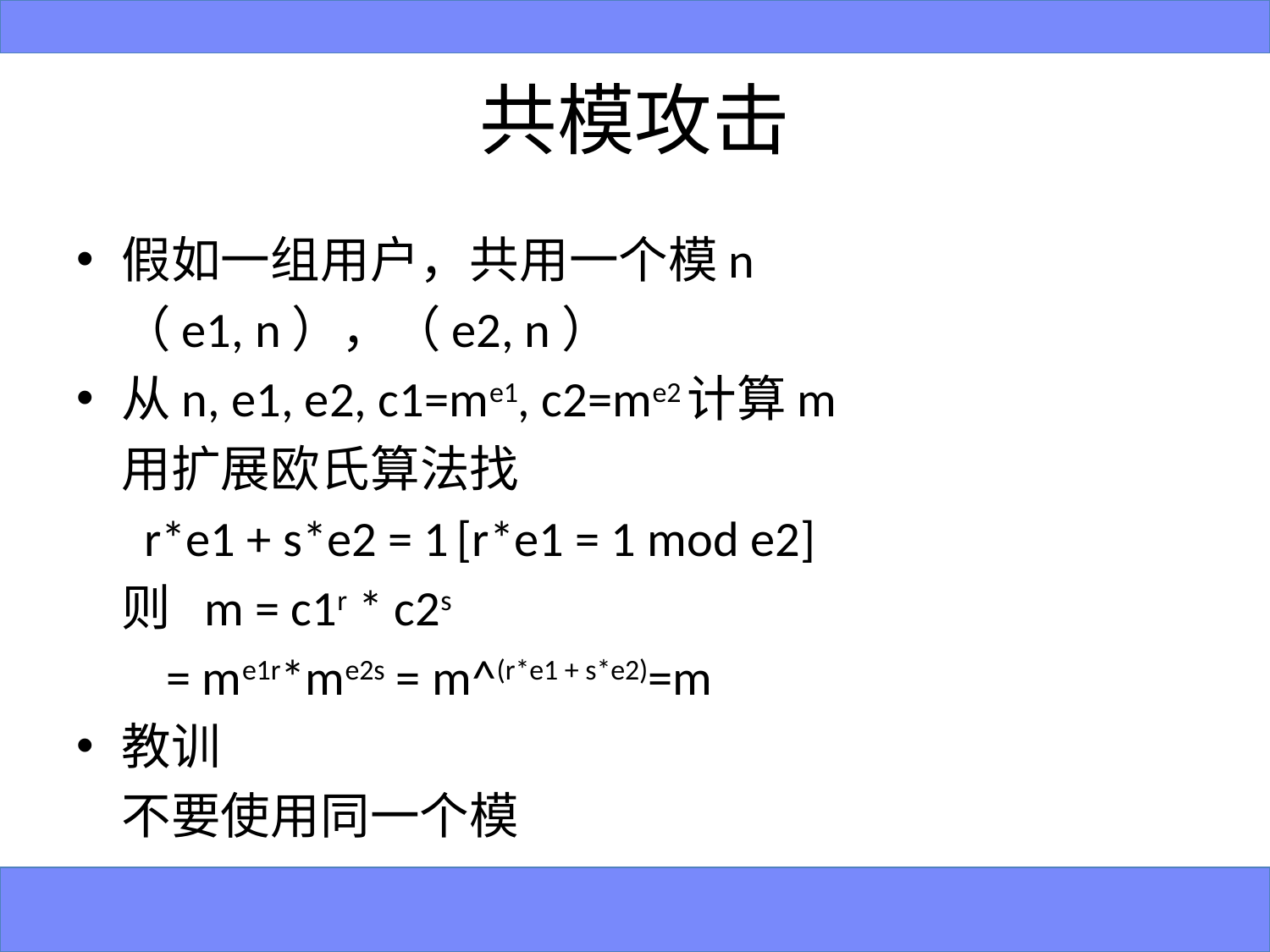

# 共模攻击
假如一组用户，共用一个模n
		（e1, n），（e2, n）
从n, e1, e2, c1=me1, c2=me2计算m
	用扩展欧氏算法找
	  r*e1 + s*e2 = 1	[r*e1 = 1 mod e2]
	则  m = c1r * c2s
		    = me1r*me2s = m^(r*e1 + s*e2)=m
教训
	不要使用同一个模